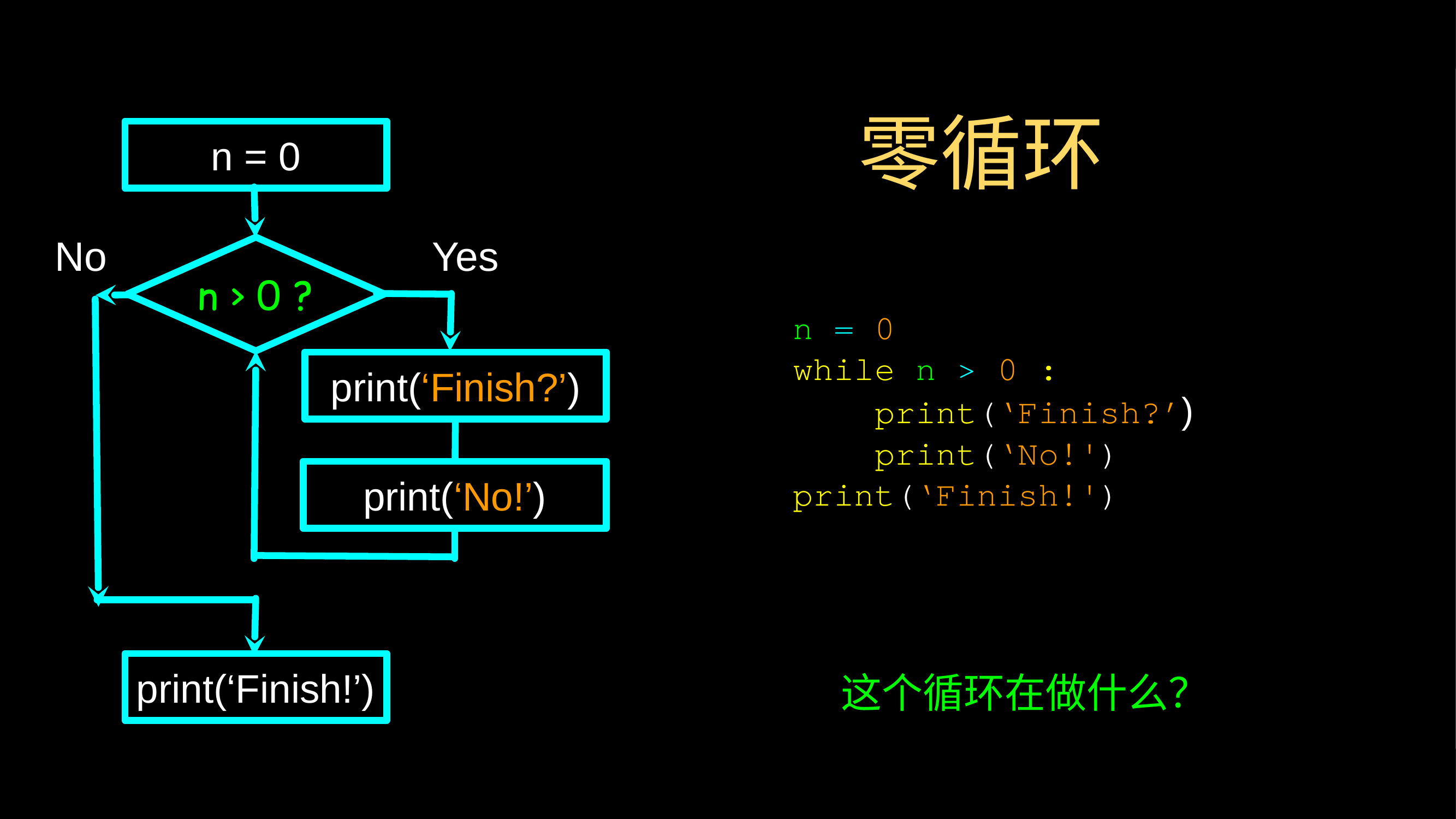

# 零循环

n = 0

No
Yes

n > 0 ?

n = 0
while n > 0 :
    print(‘Finish?’)
    print(‘No!')
print(‘Finish!')

print(‘Finish?’)

print(‘No!’)

print(‘Finish!’)
这个循环在做什么？